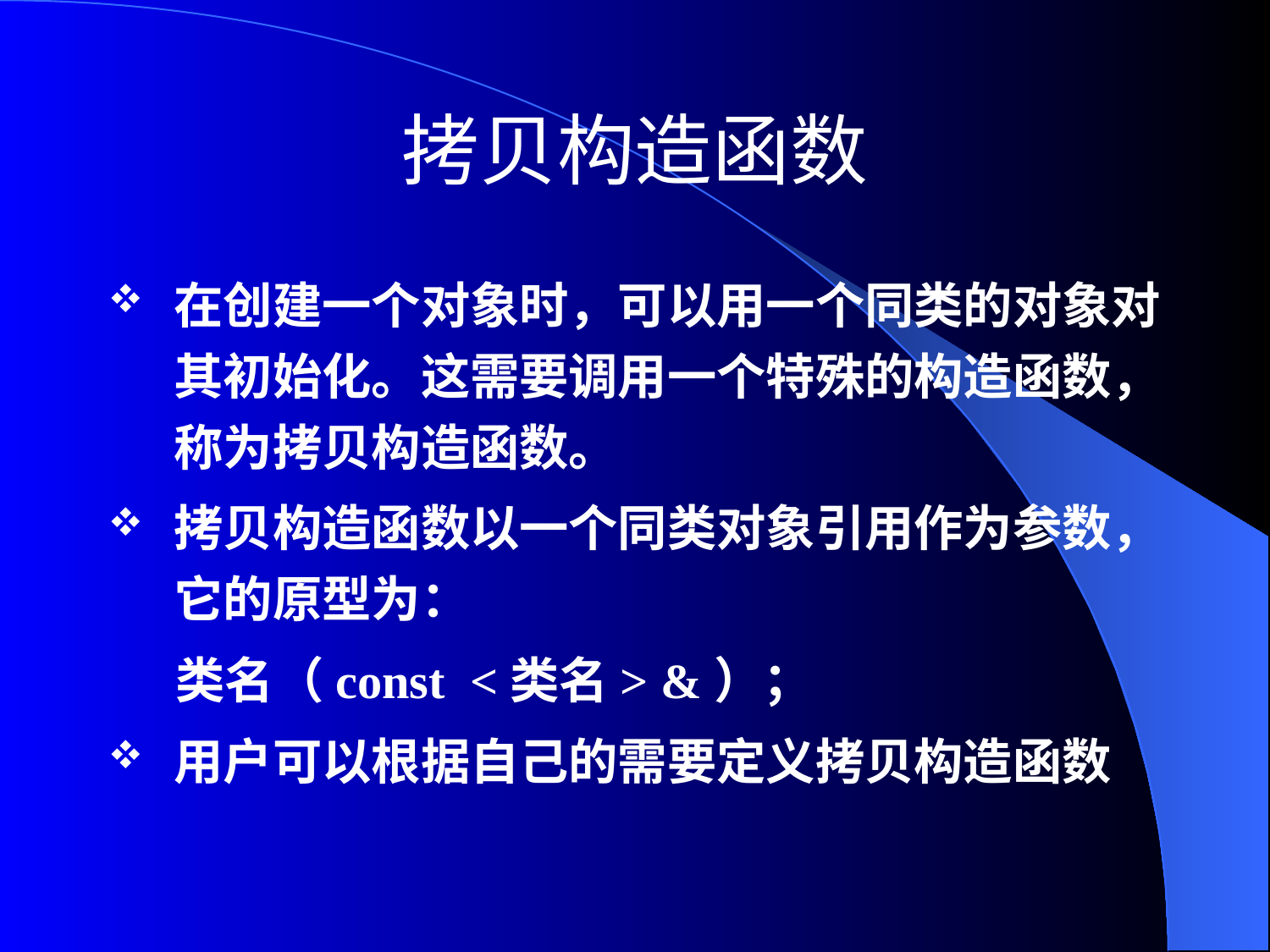

# 拷贝构造函数
在创建一个对象时，可以用一个同类的对象对其初始化。这需要调用一个特殊的构造函数，称为拷贝构造函数。
拷贝构造函数以一个同类对象引用作为参数，它的原型为：
     类名（const  <类名> &）；
用户可以根据自己的需要定义拷贝构造函数